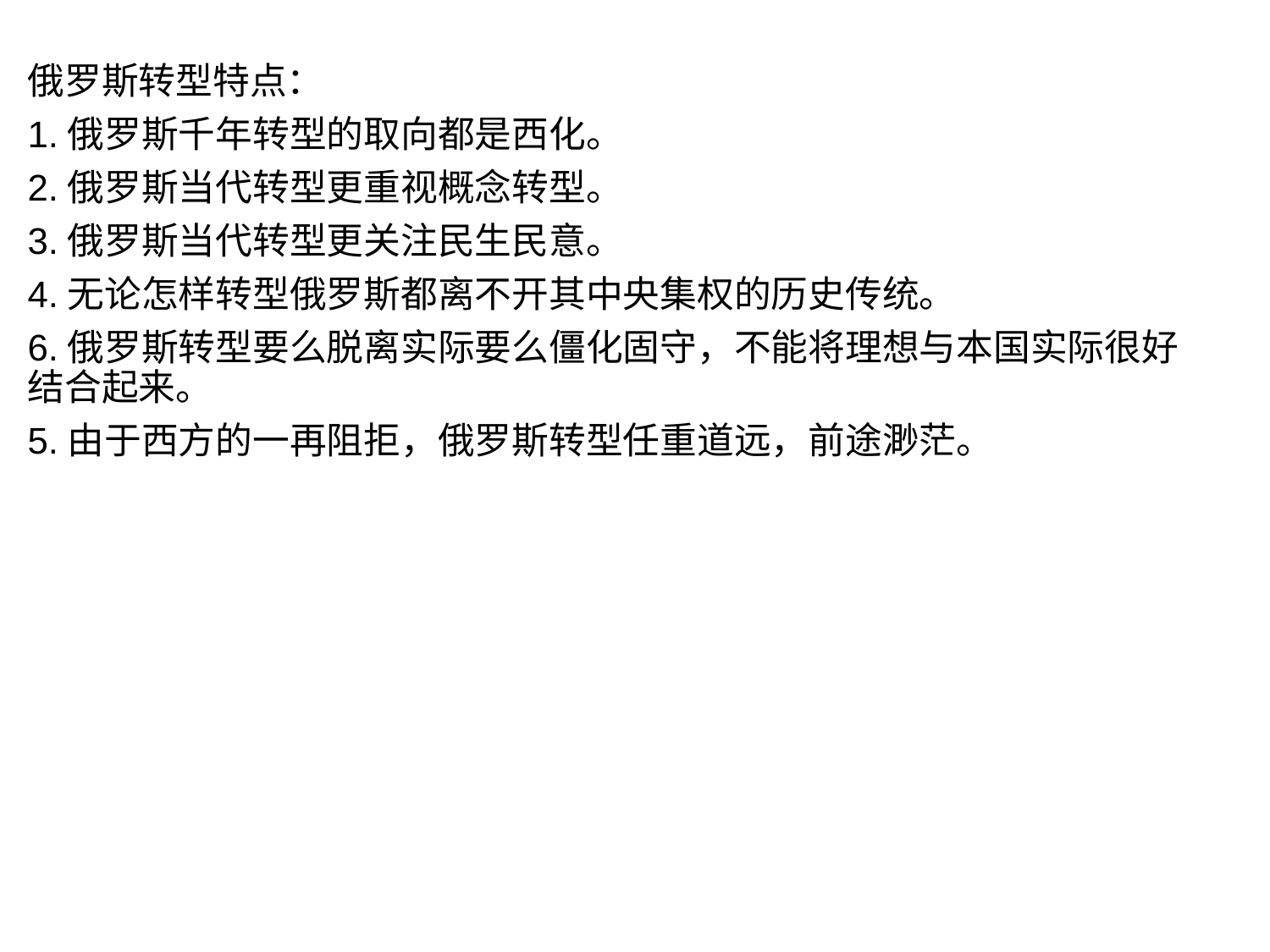

俄罗斯转型特点：
1.俄罗斯千年转型的取向都是西化。
2.俄罗斯当代转型更重视概念转型。
3.俄罗斯当代转型更关注民生民意。
4.无论怎样转型俄罗斯都离不开其中央集权的历史传统。
6.俄罗斯转型要么脱离实际要么僵化固守，不能将理想与本国实际很好结合起来。
5.由于西方的一再阻拒，俄罗斯转型任重道远，前途渺茫。